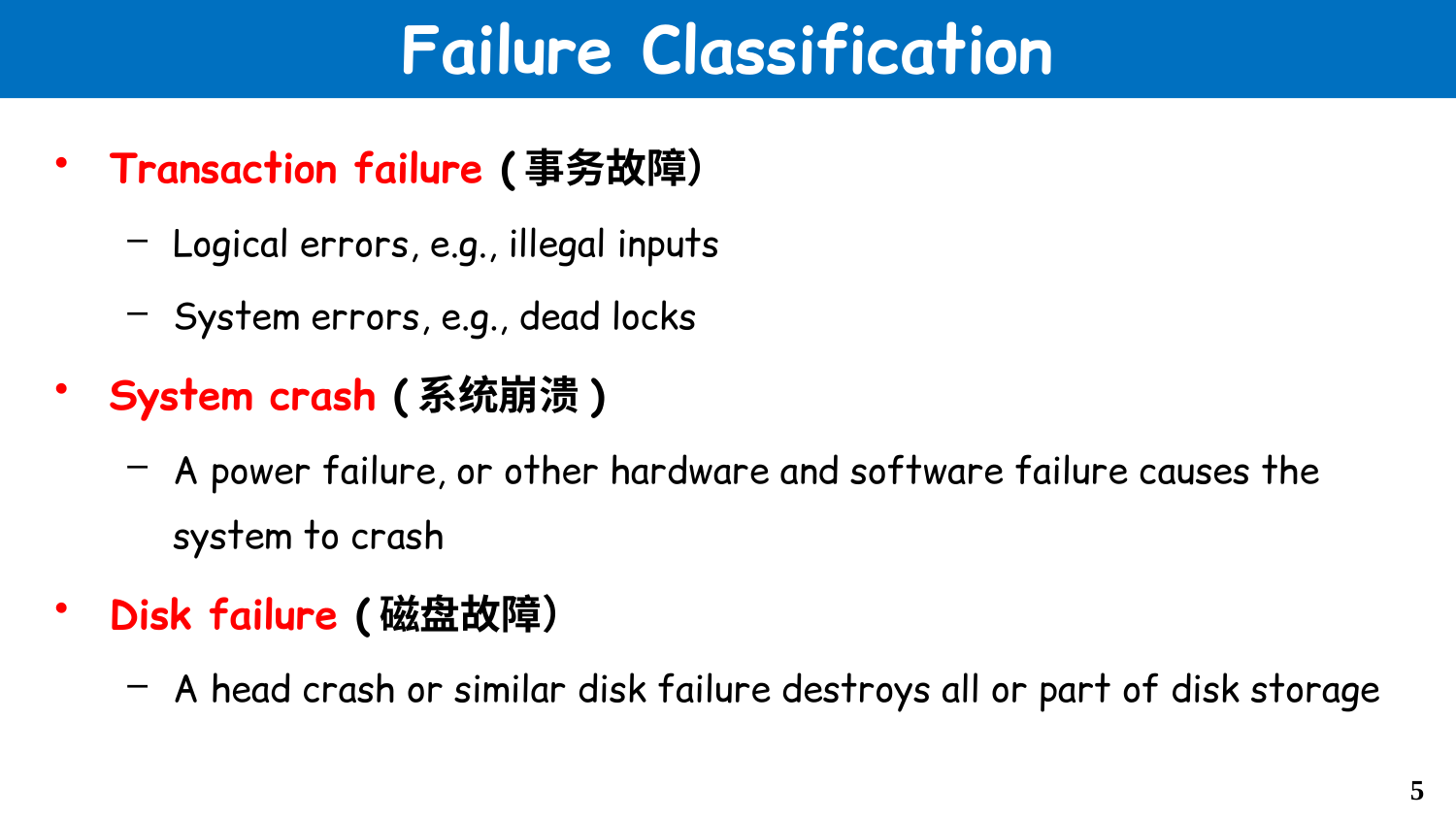

# Failure Classification
Transaction failure (事务故障）
Logical errors, e.g., illegal inputs
System errors, e.g., dead locks
System crash (系统崩溃)
A power failure, or other hardware and software failure causes the system to crash
Disk failure (磁盘故障）
A head crash or similar disk failure destroys all or part of disk storage